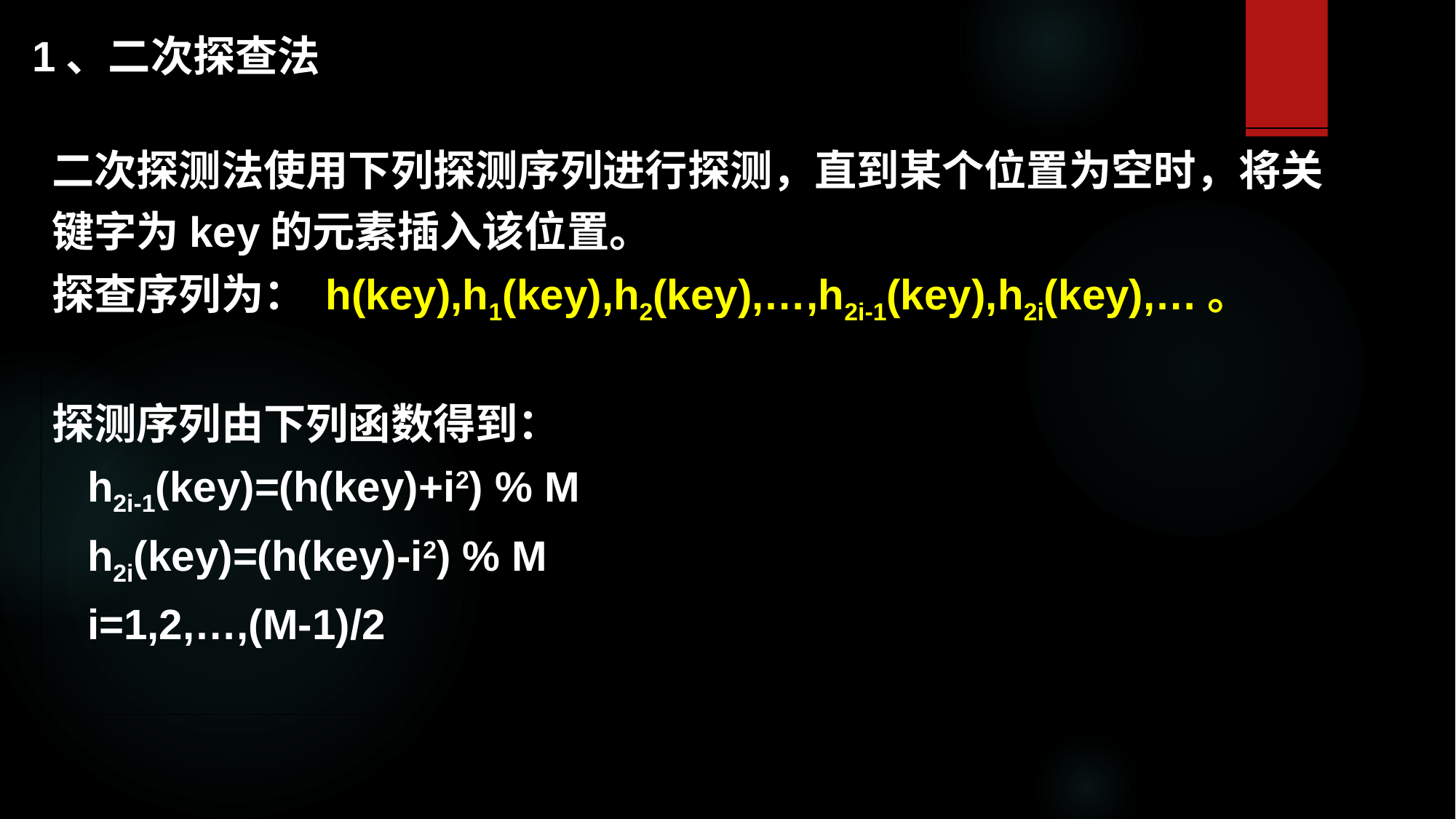

1、二次探查法
二次探测法使用下列探测序列进行探测，直到某个位置为空时，将关键字为key的元素插入该位置。
探查序列为： h(key),h1(key),h2(key),…,h2i-1(key),h2i(key),…。

探测序列由下列函数得到：
   h2i-1(key)=(h(key)+i2) % M
   h2i(key)=(h(key)-i2) % M
   i=1,2,…,(M-1)/2